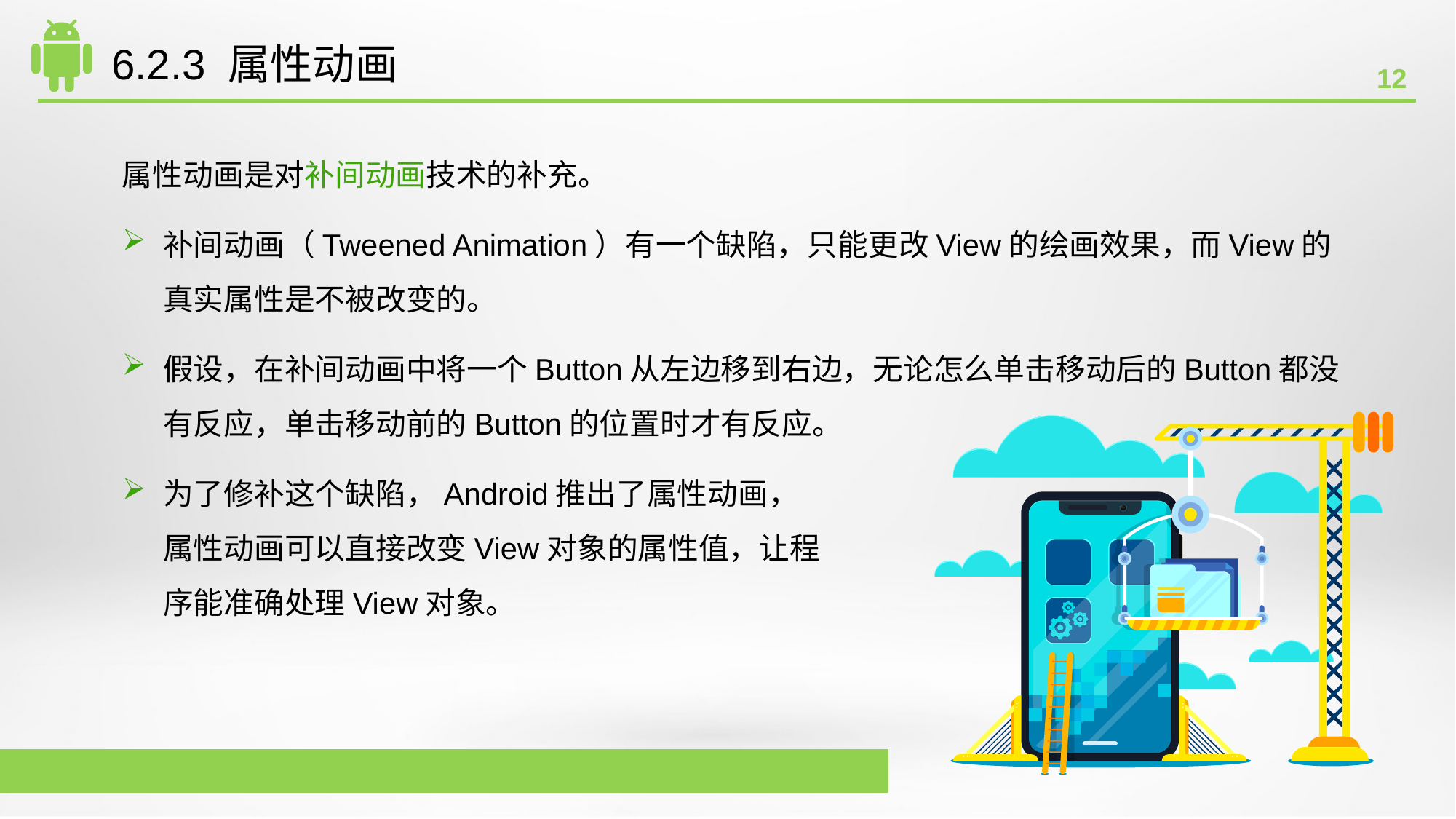

# 6.2.3 属性动画
属性动画是对补间动画技术的补充。
补间动画（Tweened Animation）有一个缺陷，只能更改View的绘画效果，而View的真实属性是不被改变的。
假设，在补间动画中将一个Button从左边移到右边，无论怎么单击移动后的Button都没有反应，单击移动前的Button的位置时才有反应。
为了修补这个缺陷，Android推出了属性动画，
属性动画可以直接改变View对象的属性值，让程
序能准确处理View对象。